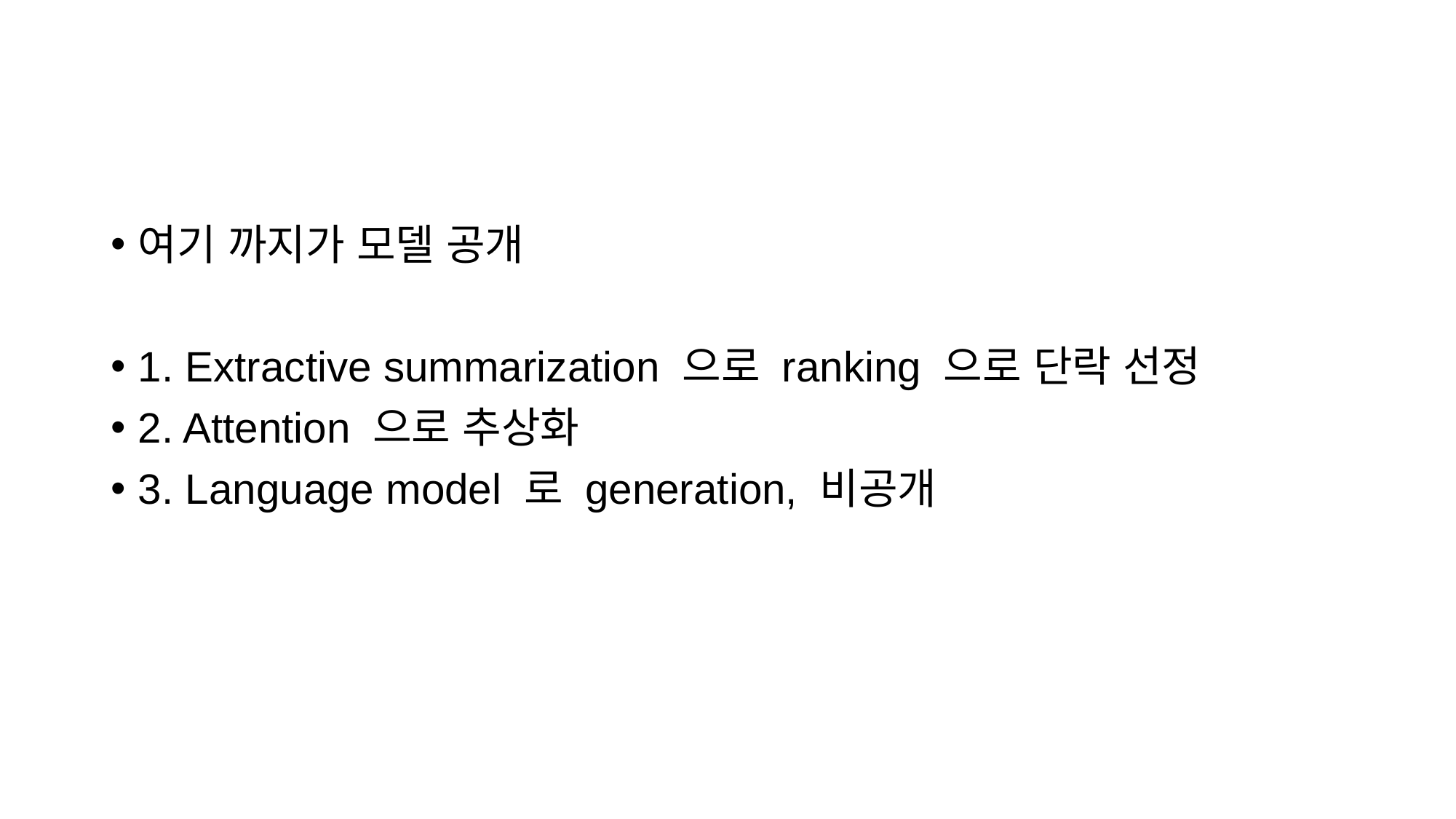

여기 까지가 모델 공개

1. Extractive summarization 으로 ranking 으로 단락 선정
2. Attention 으로 추상화
3. Language model 로 generation, 비공개